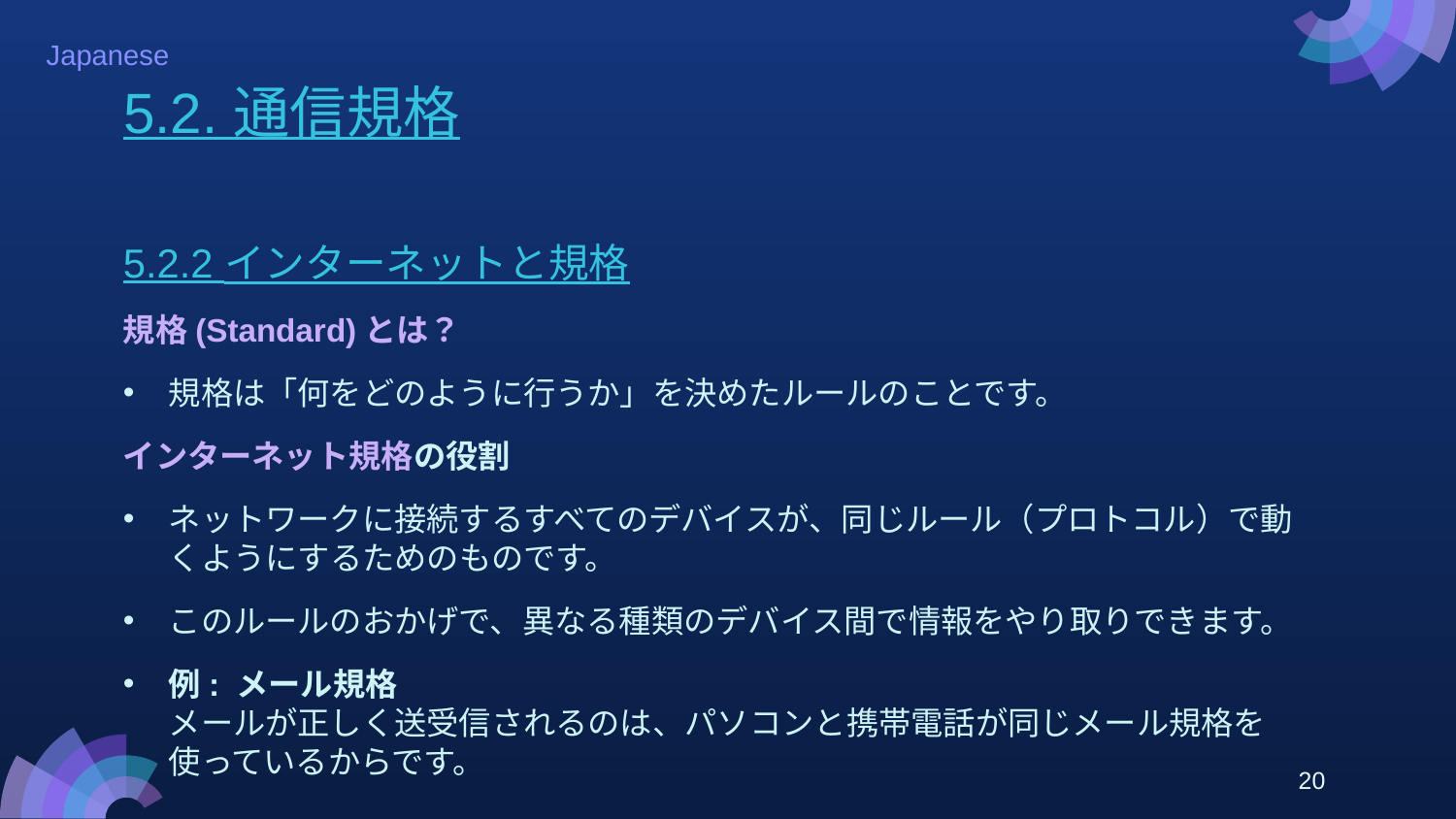

# 5.2. 通信規格
5.2.2 インターネットと規格
規格(Standard)とは？
規格は「何をどのように行うか」を決めたルールのことです。
インターネット規格の役割
ネットワークに接続するすべてのデバイスが、同じルール（プロトコル）で動くようにするためのものです。
このルールのおかげで、異なる種類のデバイス間で情報をやり取りできます。
例: メール規格
メールが正しく送受信されるのは、パソコンと携帯電話が同じメール規格を使っているからです。

20